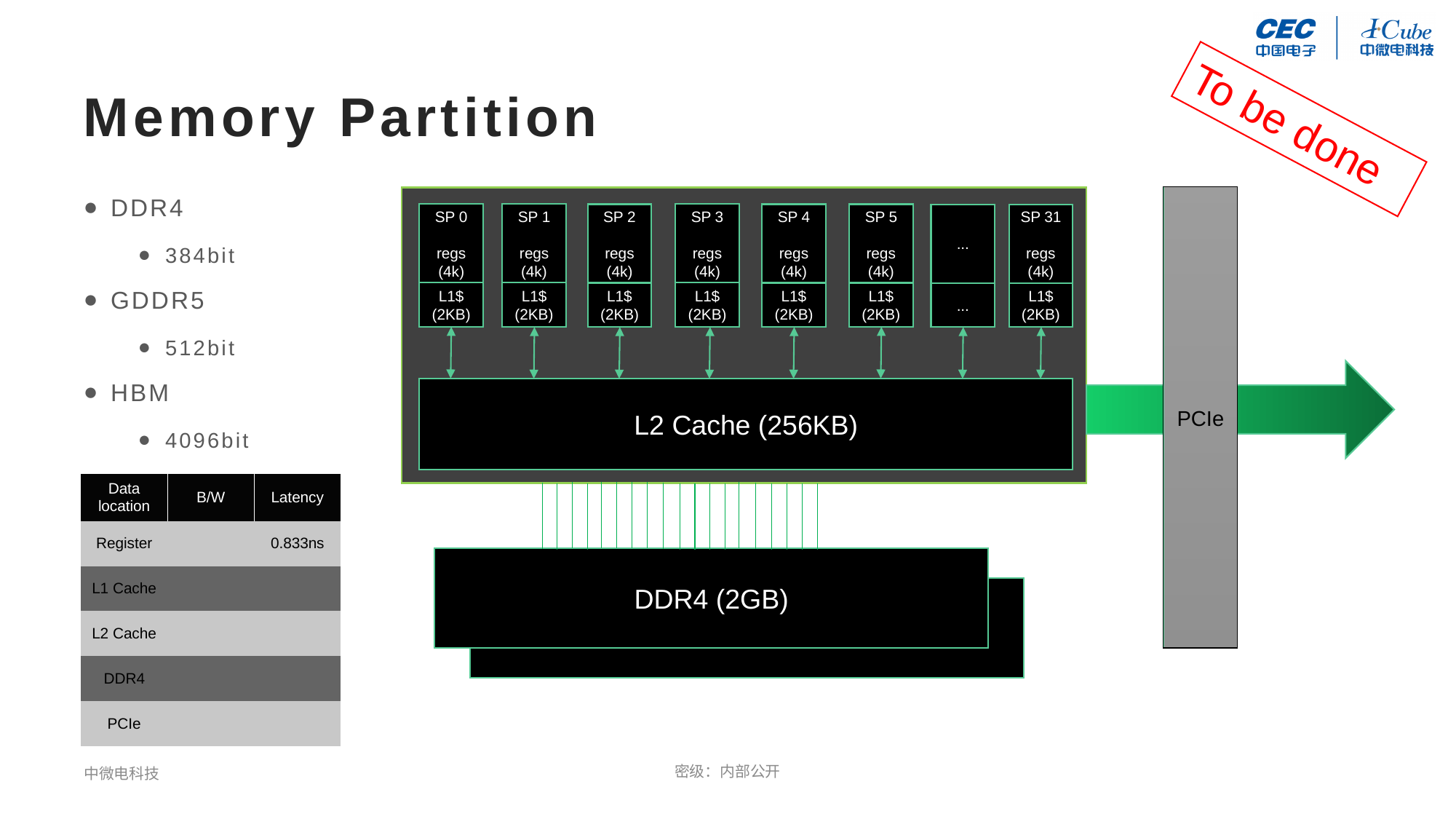

# Memory Partition
To be done
DDR4
384bit
GDDR5
512bit
HBM
4096bit
PCIe

SP 0

regs
(4k)
L1$
(2KB)
SP 1

regs
(4k)
L1$
(2KB)
SP 3

regs
(4k)
L1$
(2KB)
SP 2

regs
(4k)
L1$
(2KB)
SP 4

regs
(4k)
L1$
(2KB)
SP 5

regs
(4k)
L1$
(2KB)
...
...
SP 31

regs
(4k)
L1$
(2KB)

L2 Cache (256KB)
| Data location | B/W | Latency |
| --- | --- | --- |
| Register |  | 0.833ns |
| L1 Cache |  |  |
| L2 Cache |  |  |
| DDR4 |  |  |
| PCIe |  |  |
DDR4 (2GB)
DDR4
中微电科技
密级：内部公开
18